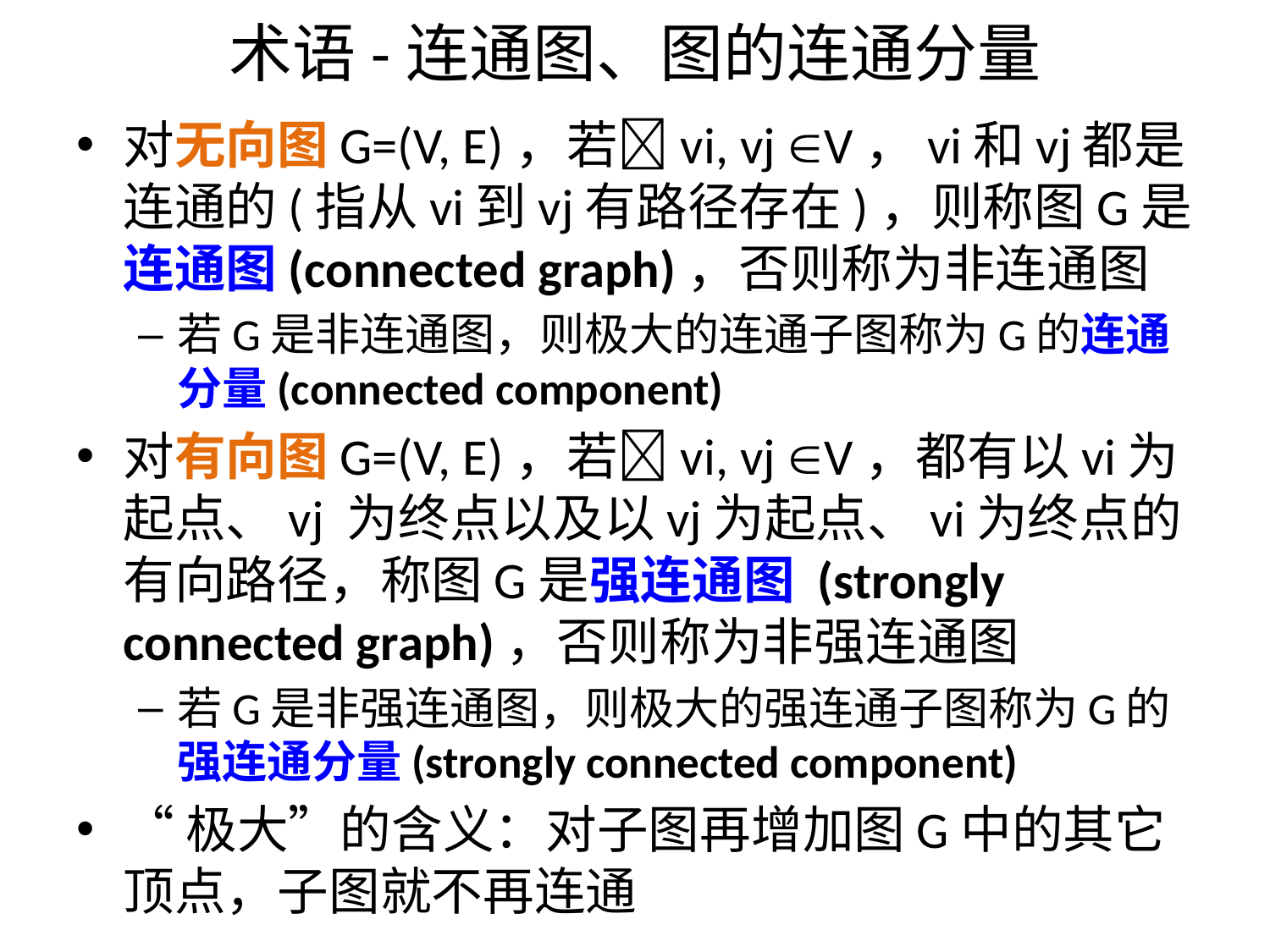

# 术语-连通图、图的连通分量
对无向图G=(V, E)，若∀vi, vj ∈V，vi和vj都是连通的(指从vi到vj有路径存在)，则称图G是连通图(connected graph)，否则称为非连通图
若G是非连通图，则极大的连通子图称为G的连通分量(connected component)
对有向图G=(V, E)，若∀vi, vj ∈V，都有以vi为起点、vj 为终点以及以vj为起点、vi为终点的有向路径，称图G是强连通图 (strongly connected graph)，否则称为非强连通图
若G是非强连通图，则极大的强连通子图称为G的强连通分量(strongly connected component)
“极大”的含义：对子图再增加图G中的其它顶点，子图就不再连通